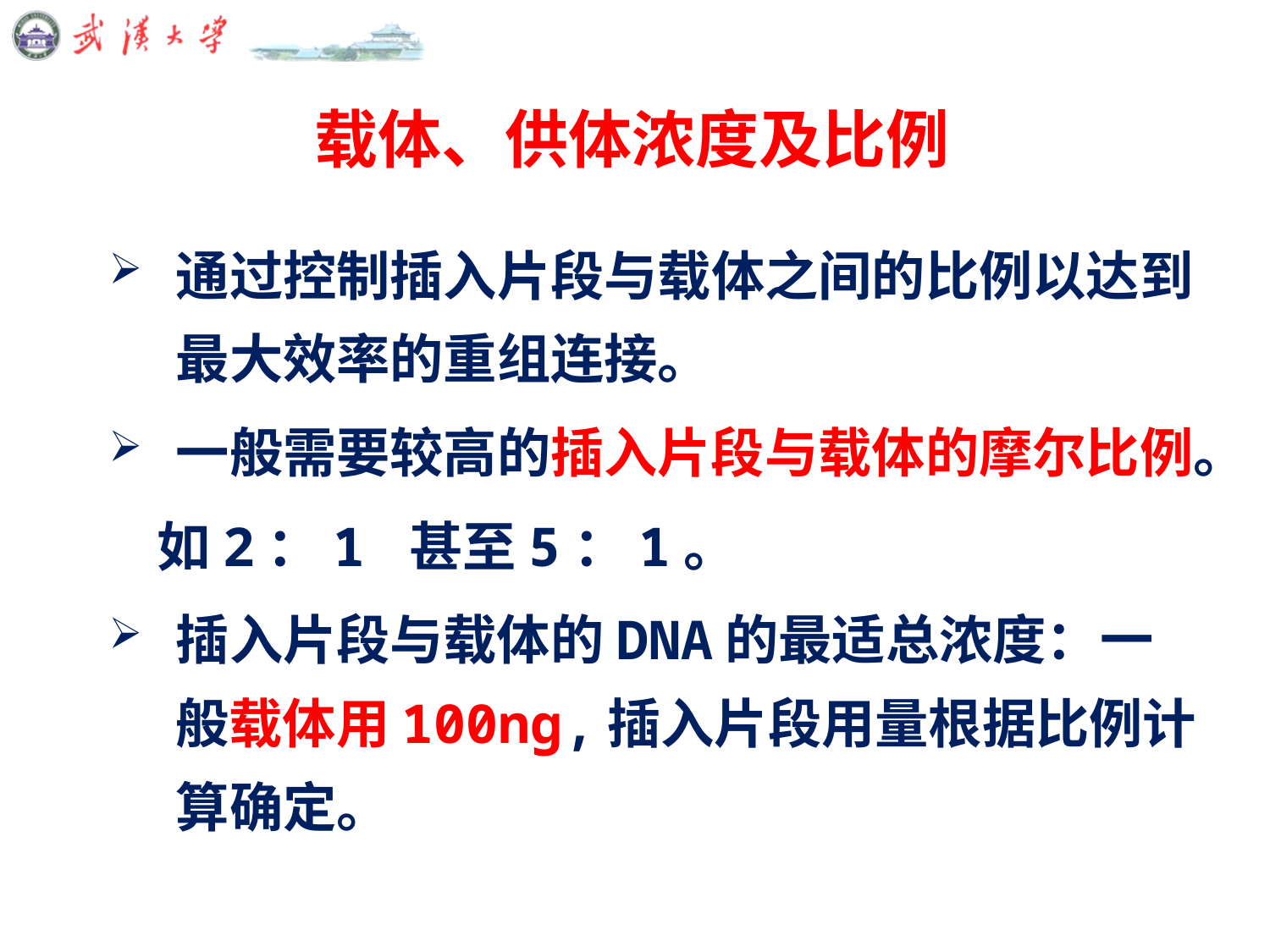

# 载体、供体浓度及比例
通过控制插入片段与载体之间的比例以达到最大效率的重组连接。
一般需要较高的插入片段与载体的摩尔比例。
   如2：1 甚至5：1。
插入片段与载体的DNA的最适总浓度：一般载体用100ng,插入片段用量根据比例计算确定。